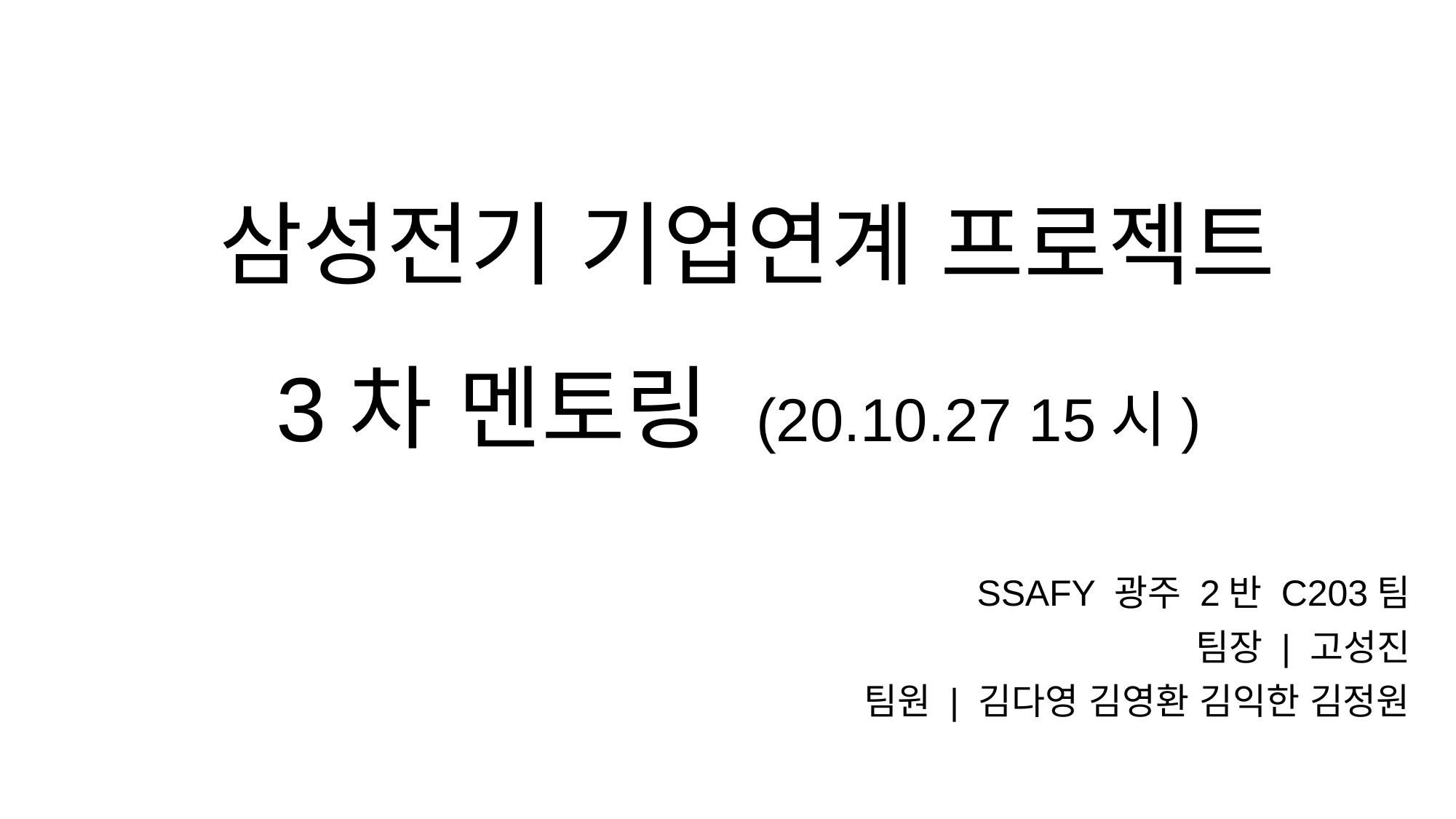

# 삼성전기 기업연계 프로젝트 3차 멘토링 (20.10.27 15시)
SSAFY 광주 2반 C203팀
팀장 | 고성진
팀원 | 김다영 김영환 김익한 김정원